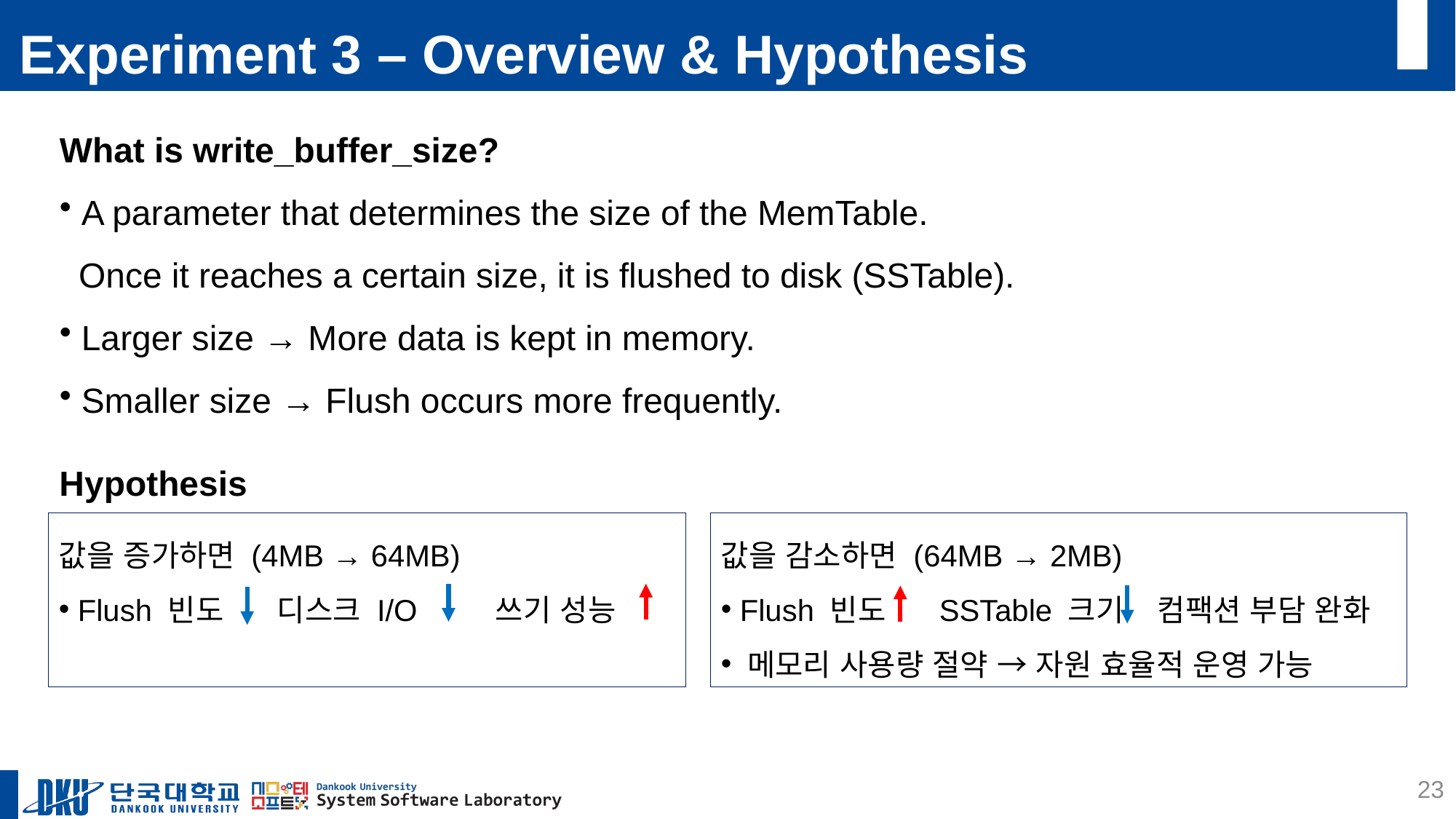

# Experiment 3 – Overview & Hypothesis
What is write_buffer_size?
 A parameter that determines the size of the MemTable.
  Once it reaches a certain size, it is flushed to disk (SSTable).
 Larger size → More data is kept in memory.
 Smaller size → Flush occurs more frequently.
Hypothesis
값을 증가하면 (4MB → 64MB)
 Flush 빈도	디스크 I/O	쓰기 성능

값을 감소하면 (64MB → 2MB)
 Flush 빈도	SSTable 크기	컴팩션 부담 완화
 메모리 사용량 절약 → 자원 효율적 운영 가능
23